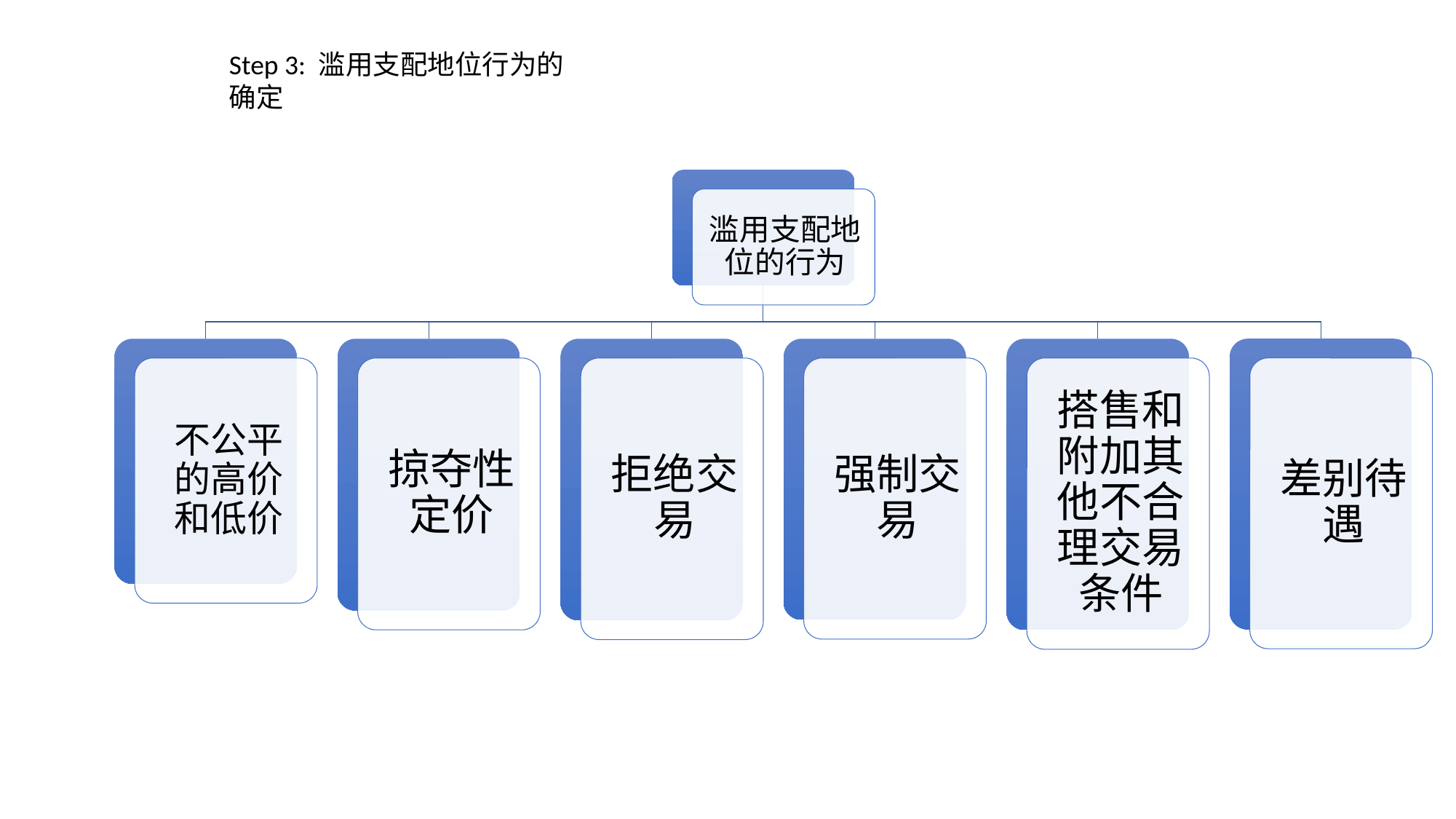

Step 3: 滥用支配地位行为的确定
滥用支配地位的行为
不公平的高价和低价
掠夺性定价
拒绝交易
强制交易
搭售和附加其他不合理交易条件
差别待遇